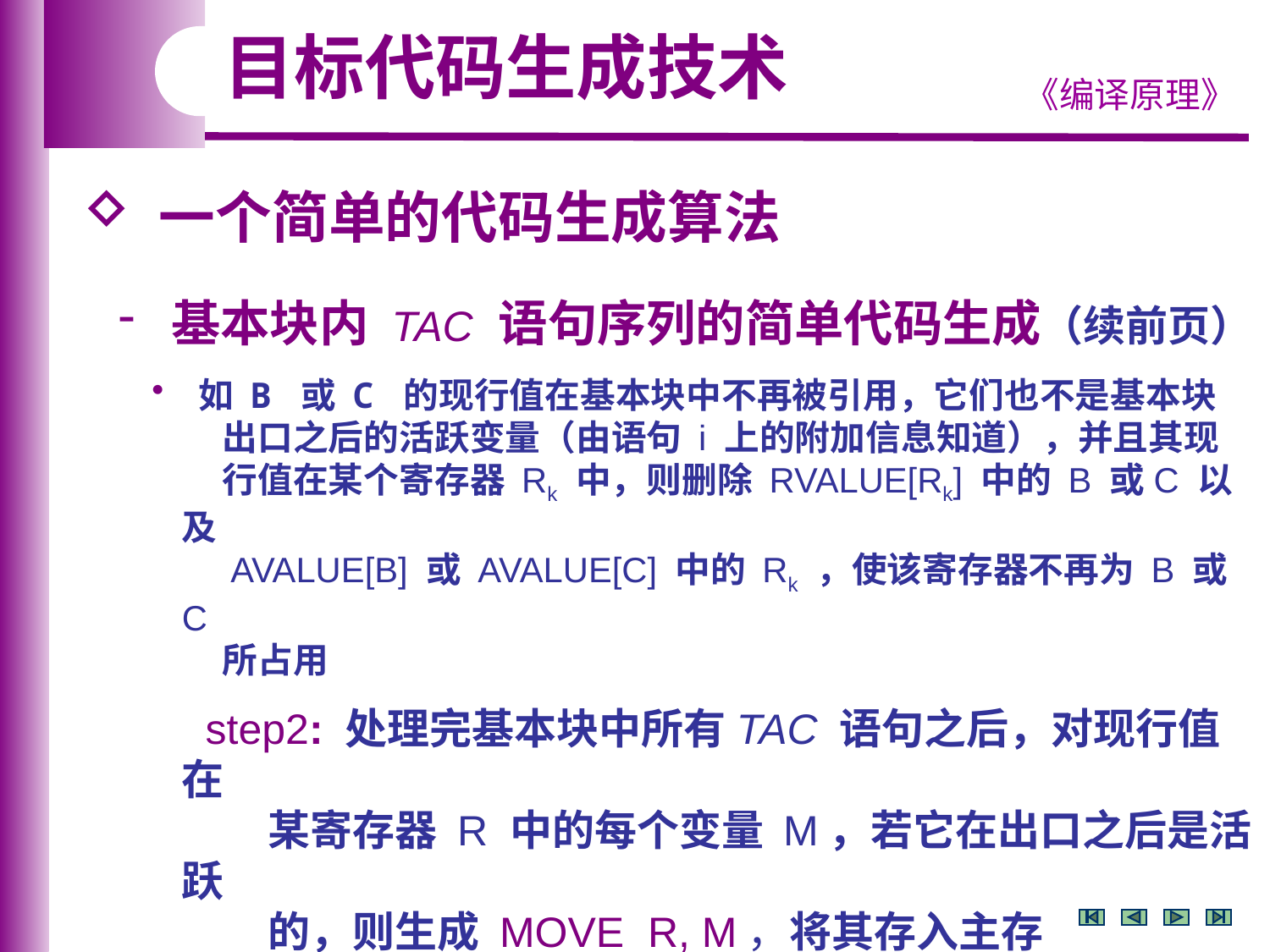

目标代码生成技术
 一个简单的代码生成算法
 基本块内 TAC 语句序列的简单代码生成（续前页）

 如 B 或 C 的现行值在基本块中不再被引用，它们也不是基本块
    出口之后的活跃变量（由语句 i 上的附加信息知道），并且其现
    行值在某个寄存器 Rk 中，则删除 RVALUE[Rk] 中的 B 或C 以及
     AVALUE[B] 或 AVALUE[C] 中的 Rk ，使该寄存器不再为 B 或 C
    所占用

  step2: 处理完基本块中所有TAC 语句之后，对现行值在
        某寄存器 R 中的每个变量 M，若它在出口之后是活跃
        的，则生成 MOVE  R, M，将其存入主存